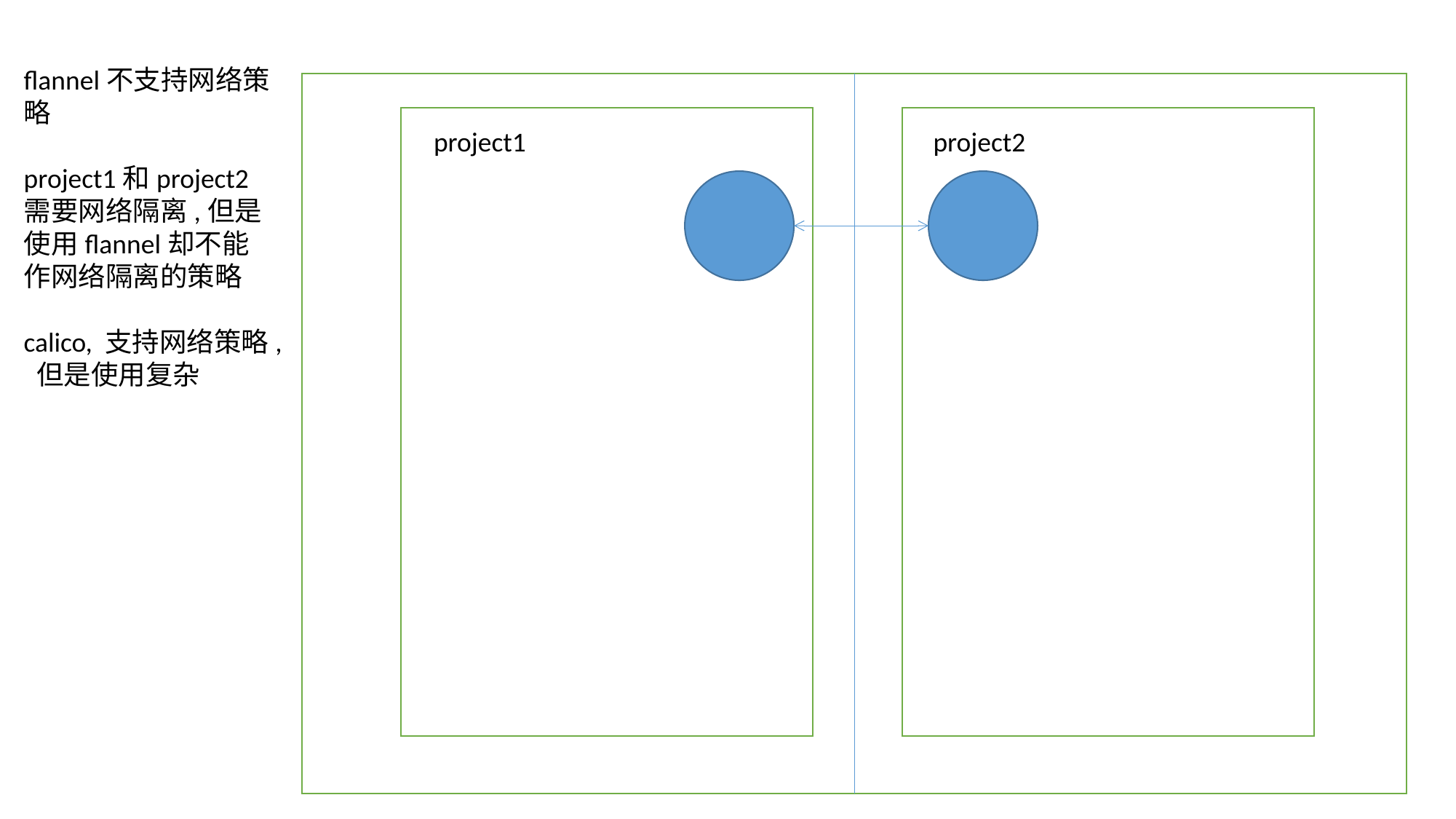

flannel不支持网络策略

project1和project2需要网络隔离,但是使用flannel却不能作网络隔离的策略

calico, 支持网络策略, 但是使用复杂

project1
project2